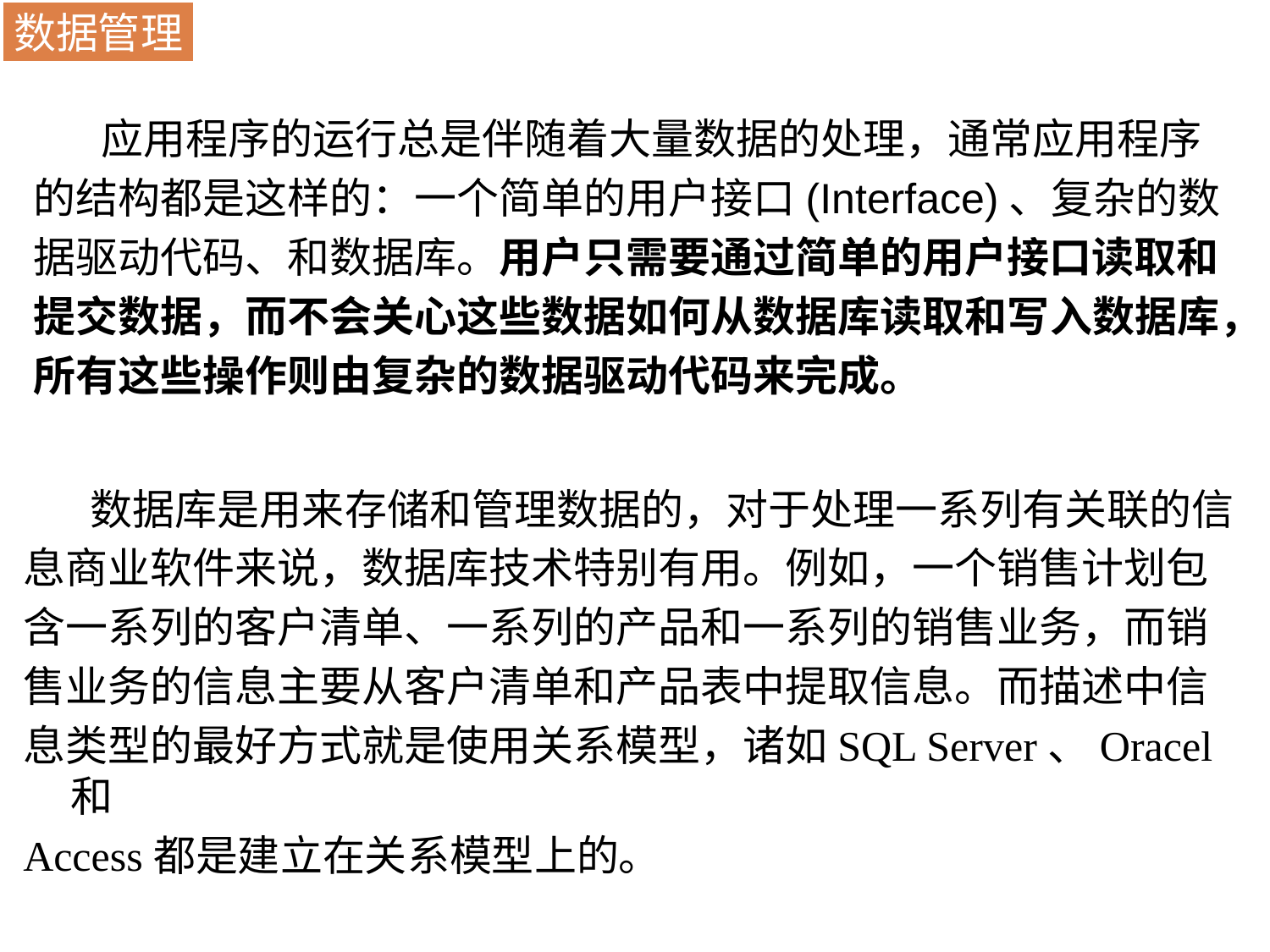

数据管理
6.1 一性回归
      应用程序的运行总是伴随着大量数据的处理，通常应用程序
的结构都是这样的：一个简单的用户接口(Interface)、复杂的数
据驱动代码、和数据库。用户只需要通过简单的用户接口读取和
提交数据，而不会关心这些数据如何从数据库读取和写入数据库，
所有这些操作则由复杂的数据驱动代码来完成。

      数据库是用来存储和管理数据的，对于处理一系列有关联的信
息商业软件来说，数据库技术特别有用。例如，一个销售计划包
含一系列的客户清单、一系列的产品和一系列的销售业务，而销
售业务的信息主要从客户清单和产品表中提取信息。而描述中信
息类型的最好方式就是使用关系模型，诸如SQL Server、Oracel和
Access都是建立在关系模型上的。